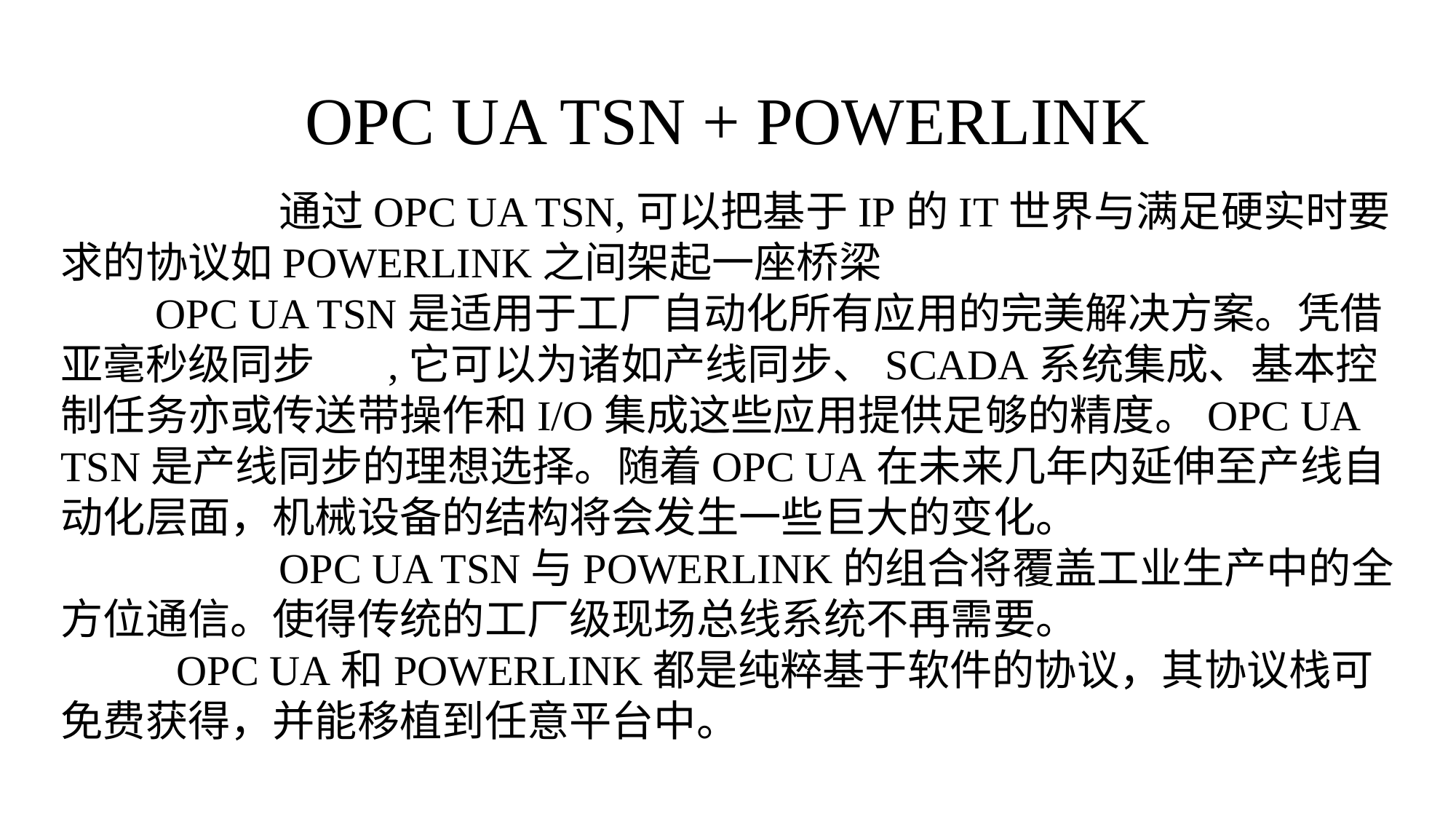

# OPC UA TSN + POWERLINK
		通过OPC UA TSN,可以把基于IP的IT世界与满足硬实时要求的协议如POWERLINK之间架起一座桥梁
         OPC UA TSN是适用于工厂自动化所有应用的完美解决方案。凭借亚毫秒级同步	,它可以为诸如产线同步、SCADA系统集成、基本控制任务亦或传送带操作和I/O集成这些应用提供足够的精度。OPC UA TSN是产线同步的理想选择。随着OPC UA在未来几年内延伸至产线自动化层面，机械设备的结构将会发生一些巨大的变化。
 		OPC UA TSN与POWERLINK的组合将覆盖工业生产中的全方位通信。使得传统的工厂级现场总线系统不再需要。
           OPC UA和POWERLINK都是纯粹基于软件的协议，其协议栈可免费获得，并能移植到任意平台中。